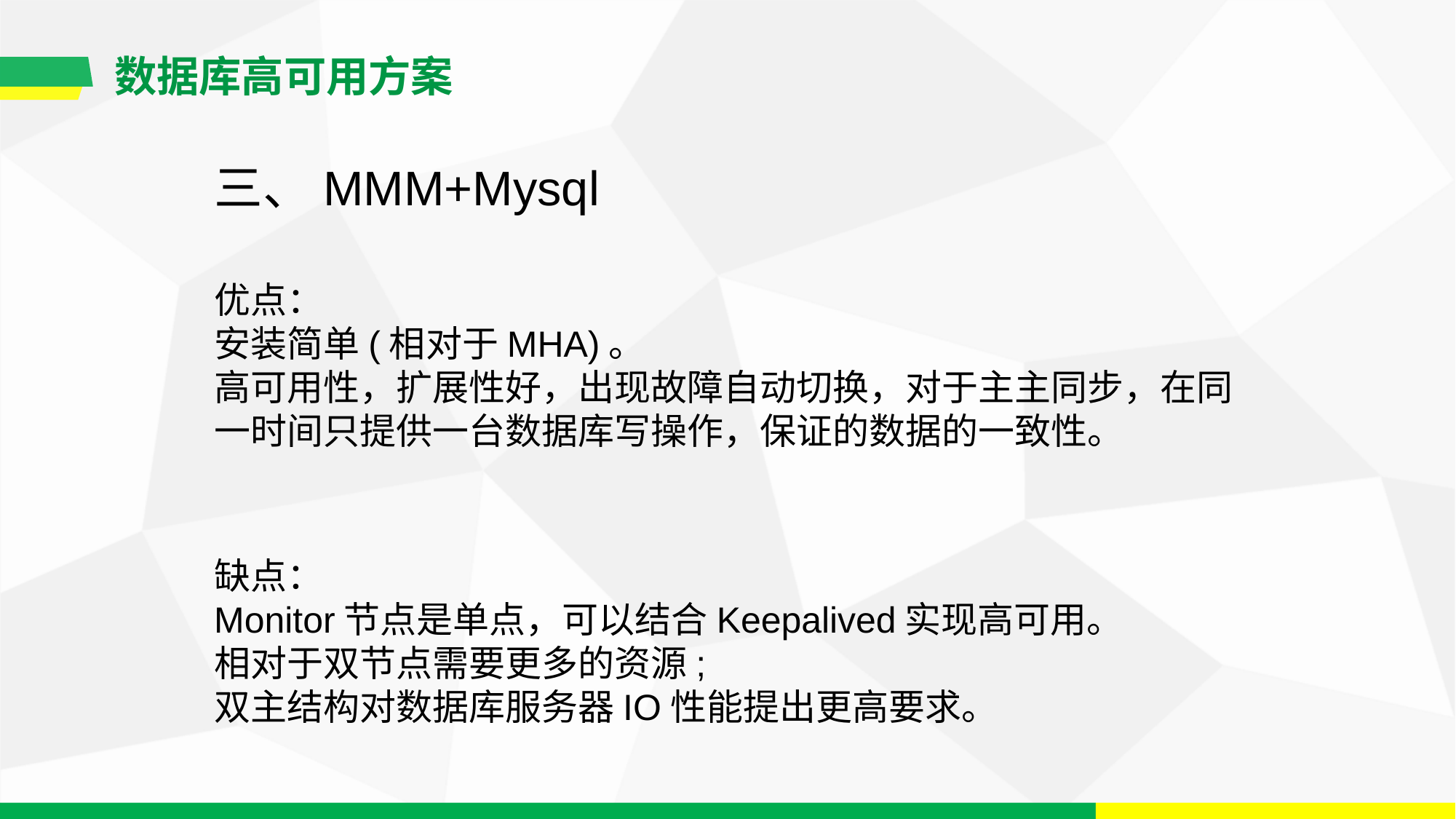

数据库高可用方案
三、MMM+Mysql
优点：
安装简单(相对于MHA)。
高可用性，扩展性好，出现故障自动切换，对于主主同步，在同一时间只提供一台数据库写操作，保证的数据的一致性。
缺点：
Monitor节点是单点，可以结合Keepalived实现高可用。
相对于双节点需要更多的资源;
双主结构对数据库服务器IO性能提出更高要求。